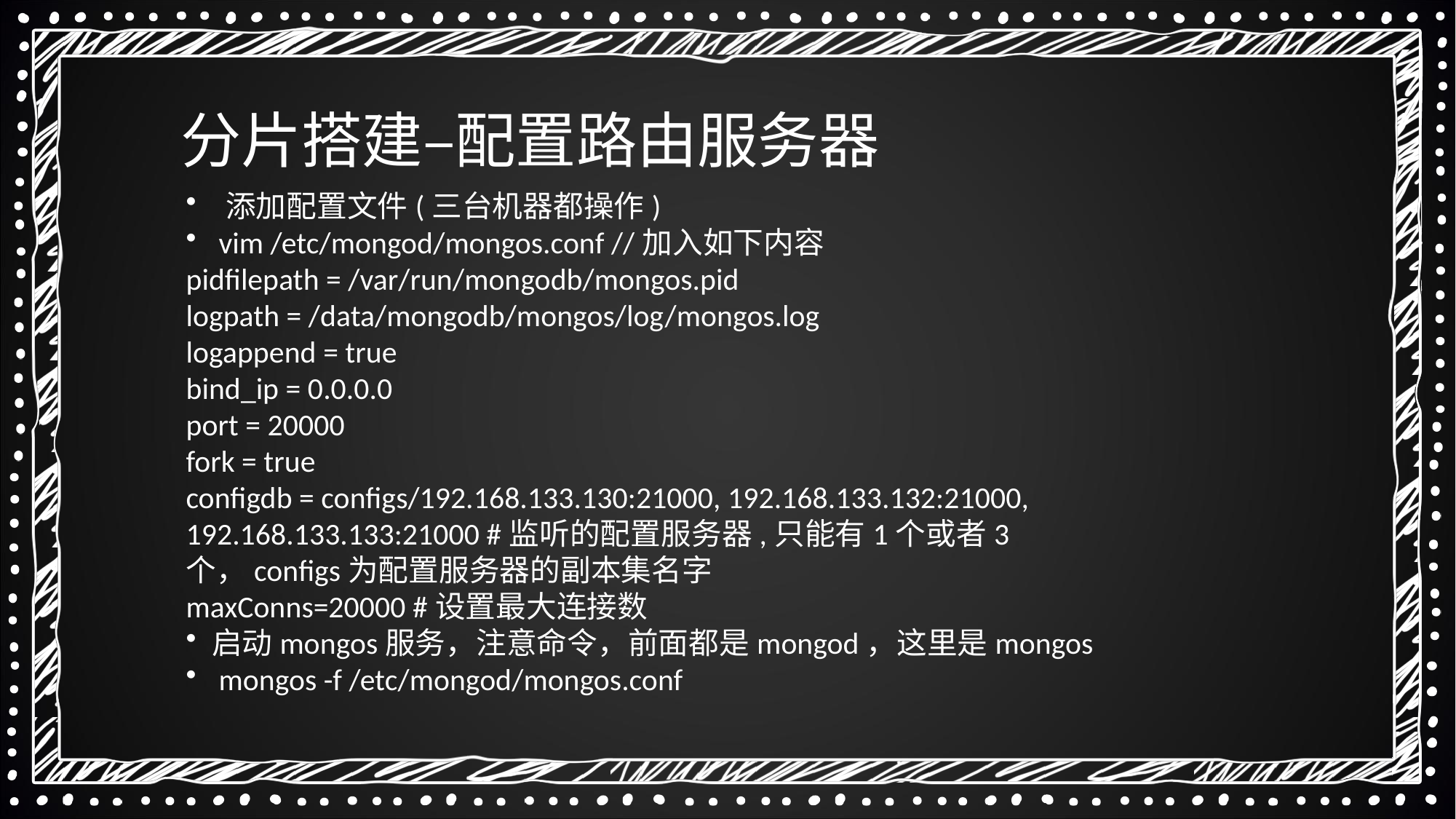

分片搭建–配置路由服务器
 添加配置文件(三台机器都操作)
 vim /etc/mongod/mongos.conf //加入如下内容
pidfilepath = /var/run/mongodb/mongos.pid
logpath = /data/mongodb/mongos/log/mongos.log
logappend = true
bind_ip = 0.0.0.0
port = 20000
fork = true
configdb = configs/192.168.133.130:21000, 192.168.133.132:21000, 192.168.133.133:21000 #监听的配置服务器,只能有1个或者3个，configs为配置服务器的副本集名字
maxConns=20000 #设置最大连接数
启动mongos服务，注意命令，前面都是mongod，这里是mongos
 mongos -f /etc/mongod/mongos.conf